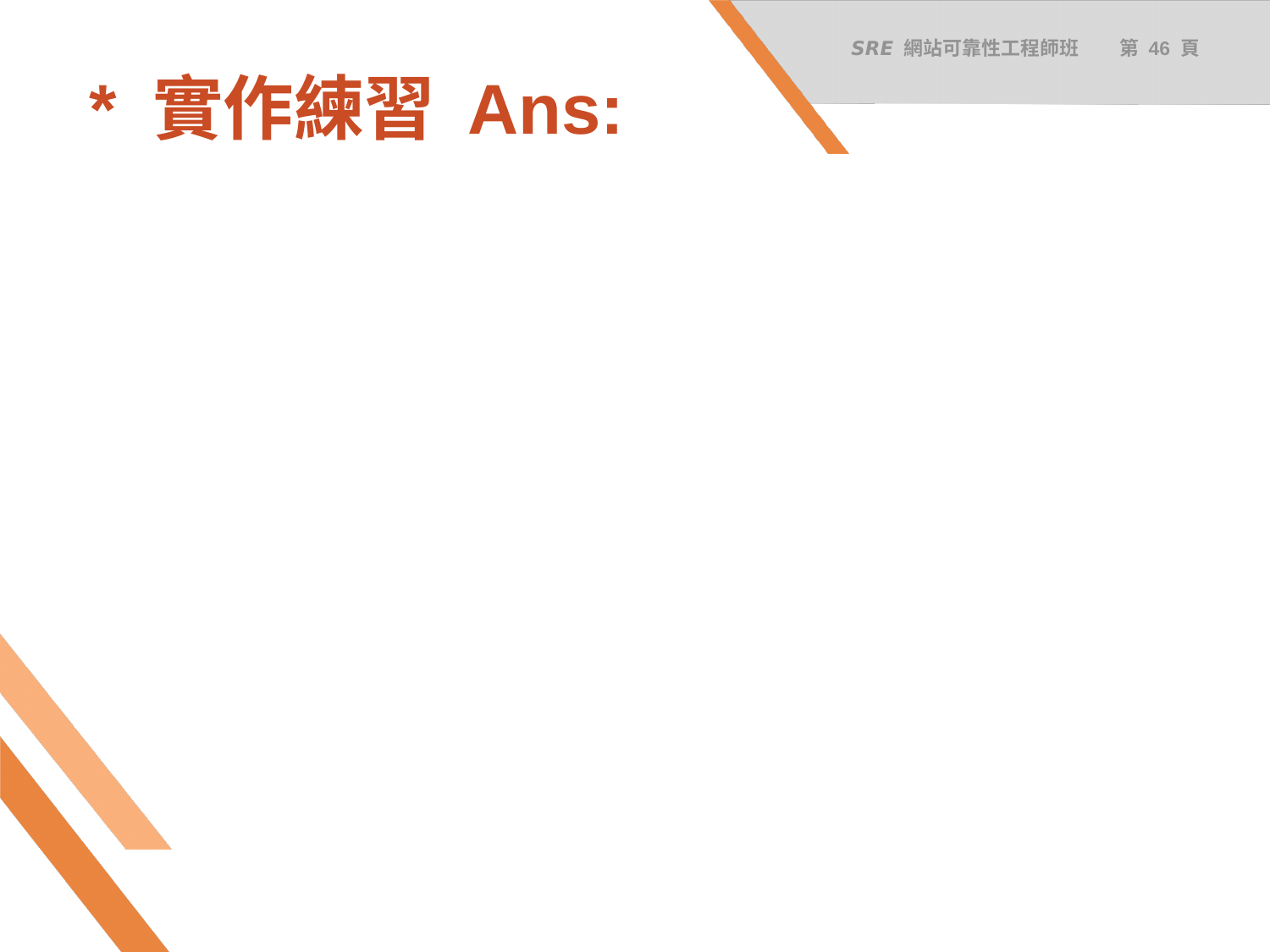

SRE 網站可靠性工程師班
第 46 頁
# * 實作練習 Ans: